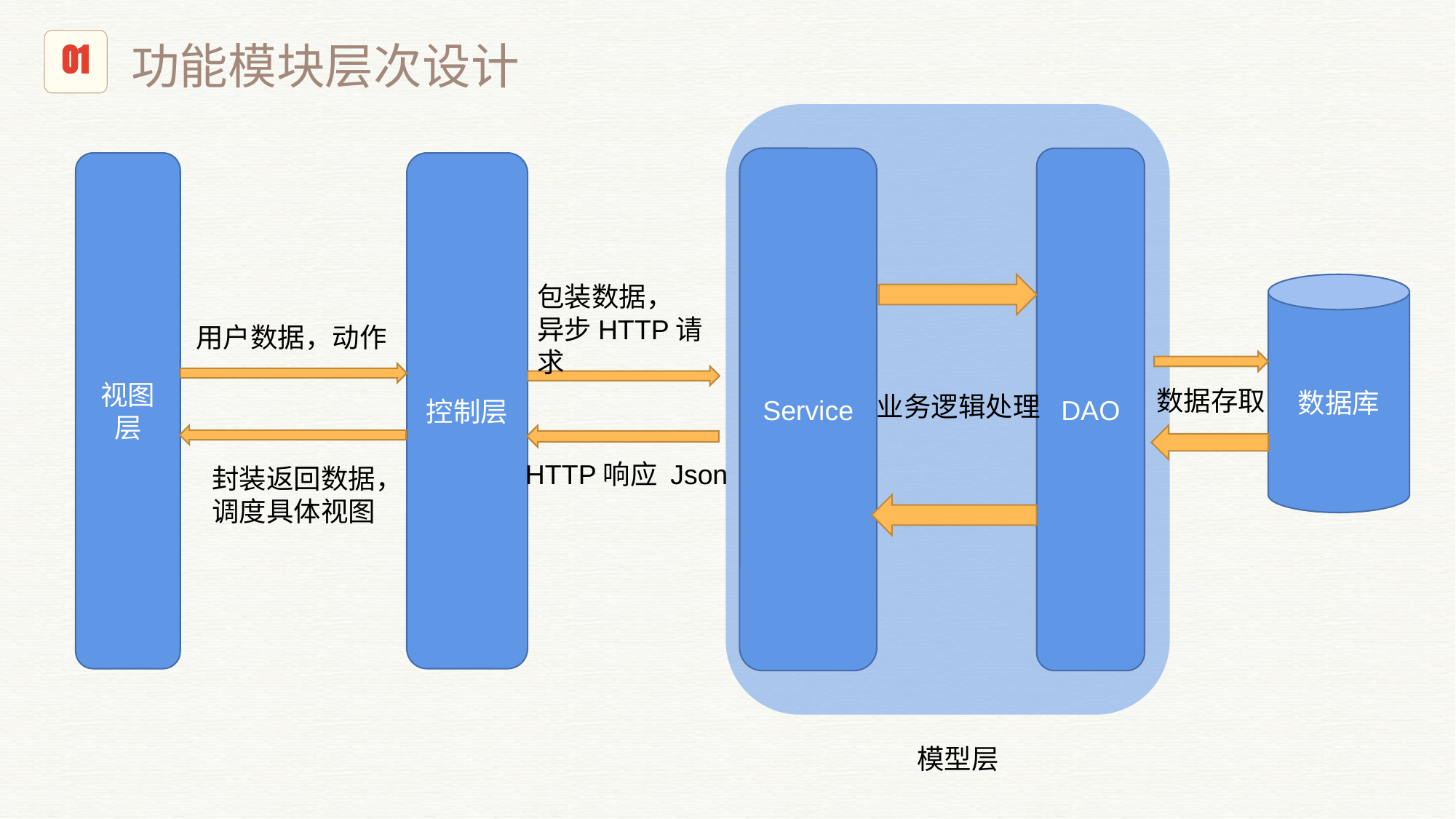

功能模块层次设计
01
Service
DAO

包装数据，
异步HTTP请求
数据库

用户数据，动作

控制层
视图层
数据存取

业务逻辑处理

HTTP响应 Json
封装返回数据，
调度具体视图
模型层